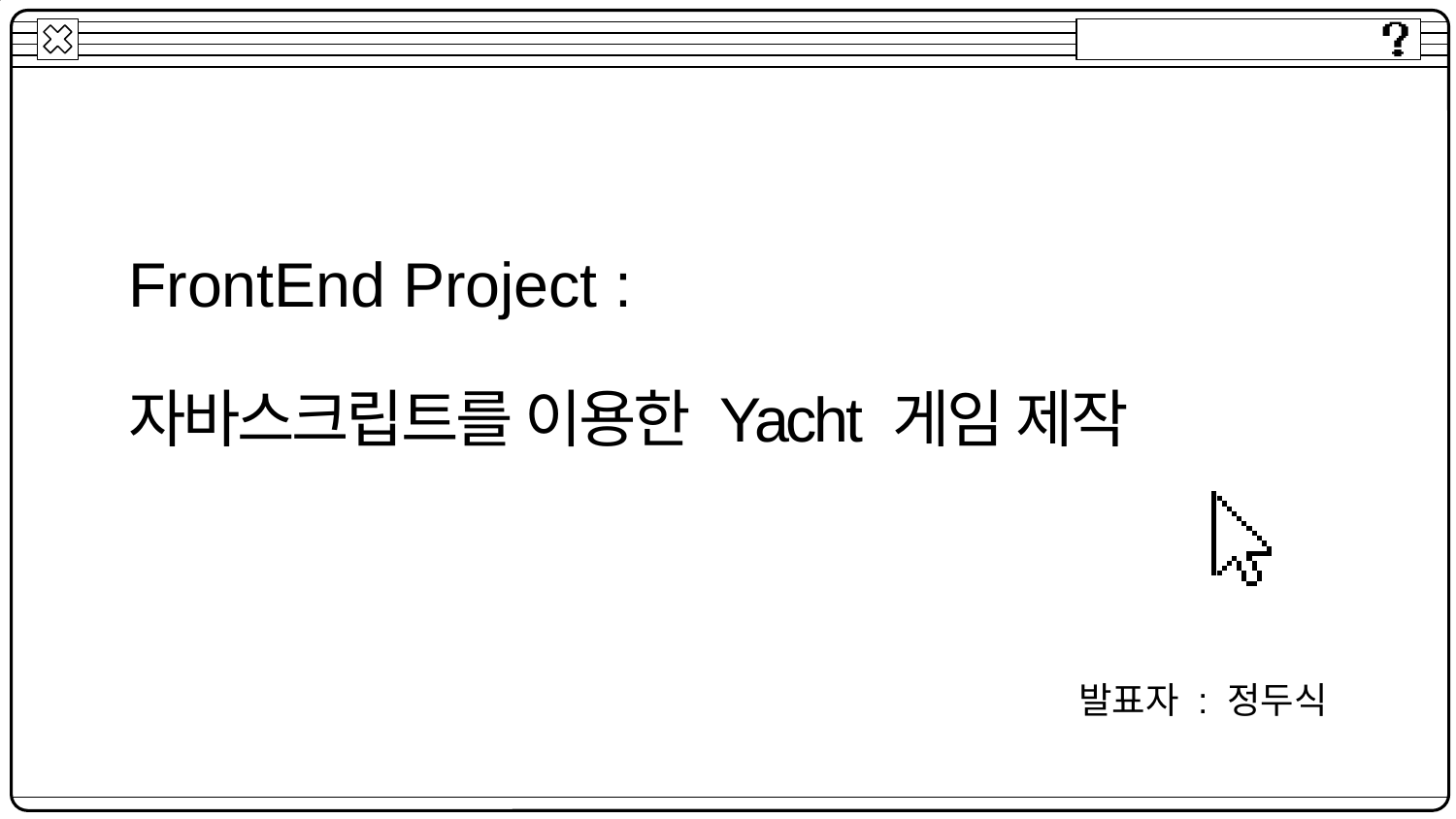

# FrontEnd Project : 자바스크립트를 이용한 Yacht 게임 제작

발표자 : 정두식